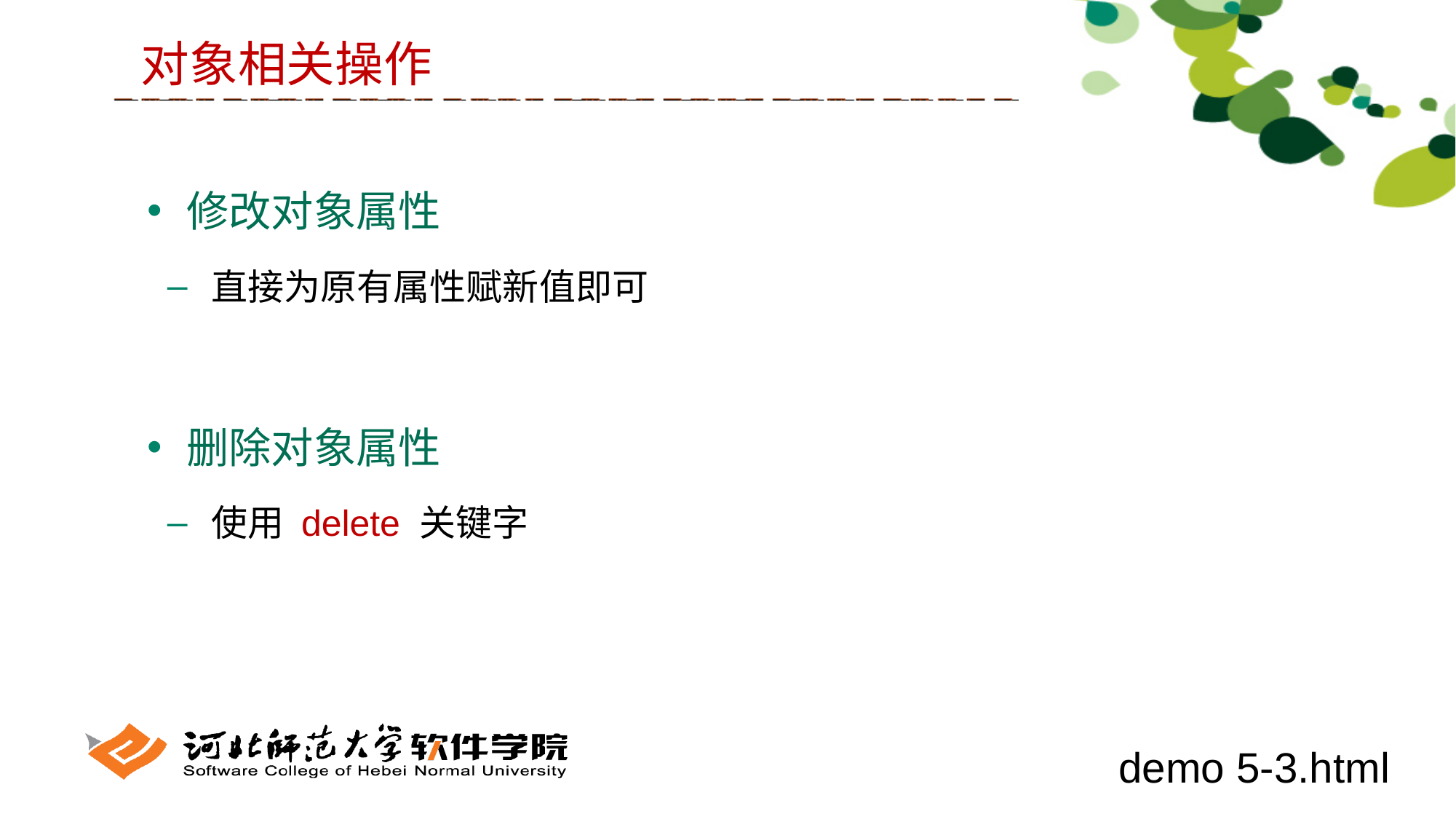

对象相关操作
 修改对象属性
 直接为原有属性赋新值即可

 删除对象属性
 使用 delete 关键字
demo 5-3.html